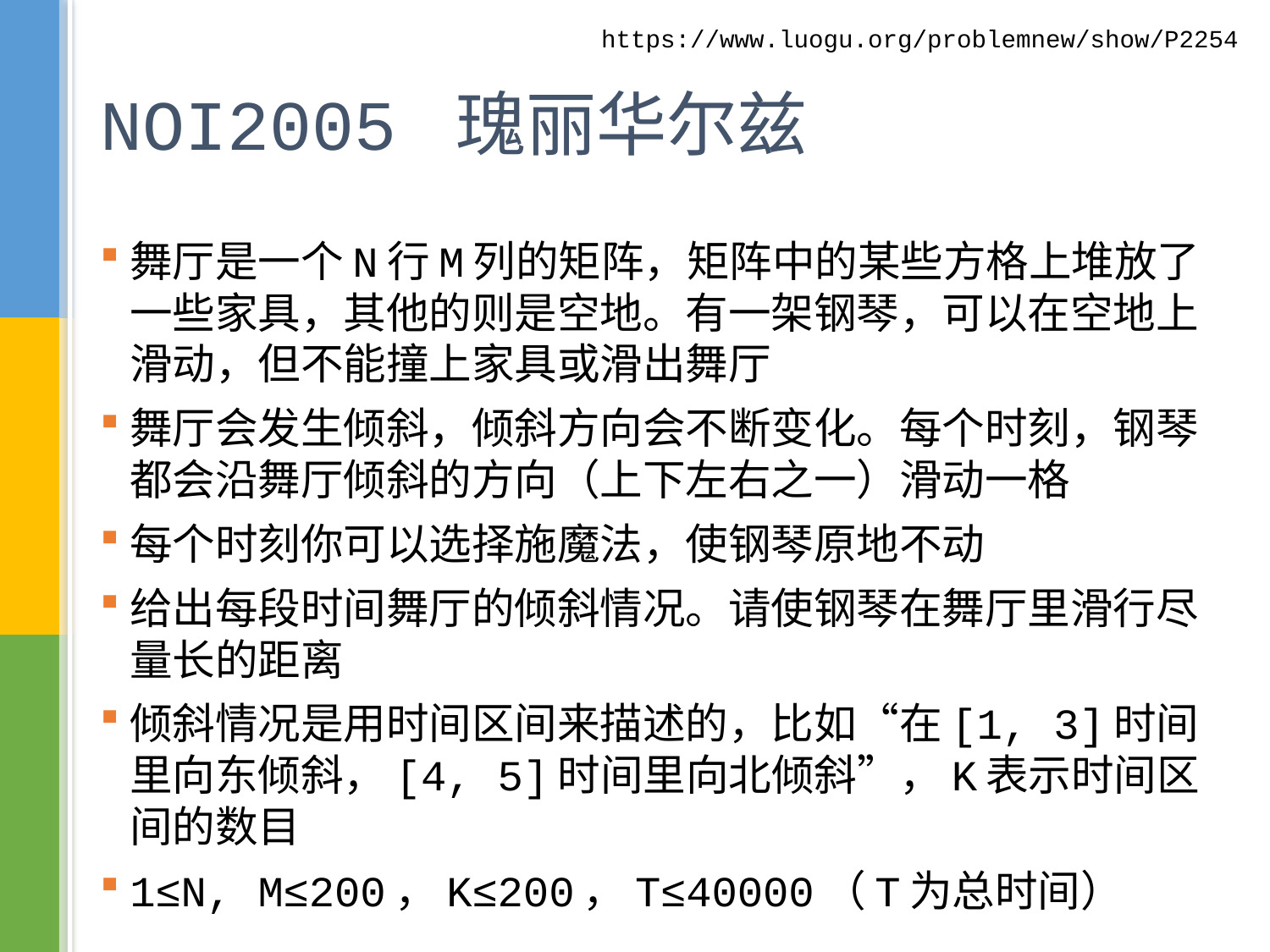

https://www.luogu.org/problemnew/show/P2254
# NOI2005 瑰丽华尔兹
舞厅是一个N行M列的矩阵，矩阵中的某些方格上堆放了一些家具，其他的则是空地。有一架钢琴，可以在空地上滑动，但不能撞上家具或滑出舞厅
舞厅会发生倾斜，倾斜方向会不断变化。每个时刻，钢琴都会沿舞厅倾斜的方向（上下左右之一）滑动一格
每个时刻你可以选择施魔法，使钢琴原地不动
给出每段时间舞厅的倾斜情况。请使钢琴在舞厅里滑行尽量长的距离
倾斜情况是用时间区间来描述的，比如“在[1, 3]时间里向东倾斜，[4, 5]时间里向北倾斜”，K表示时间区间的数目
1≤N, M≤200，K≤200，T≤40000（T为总时间）